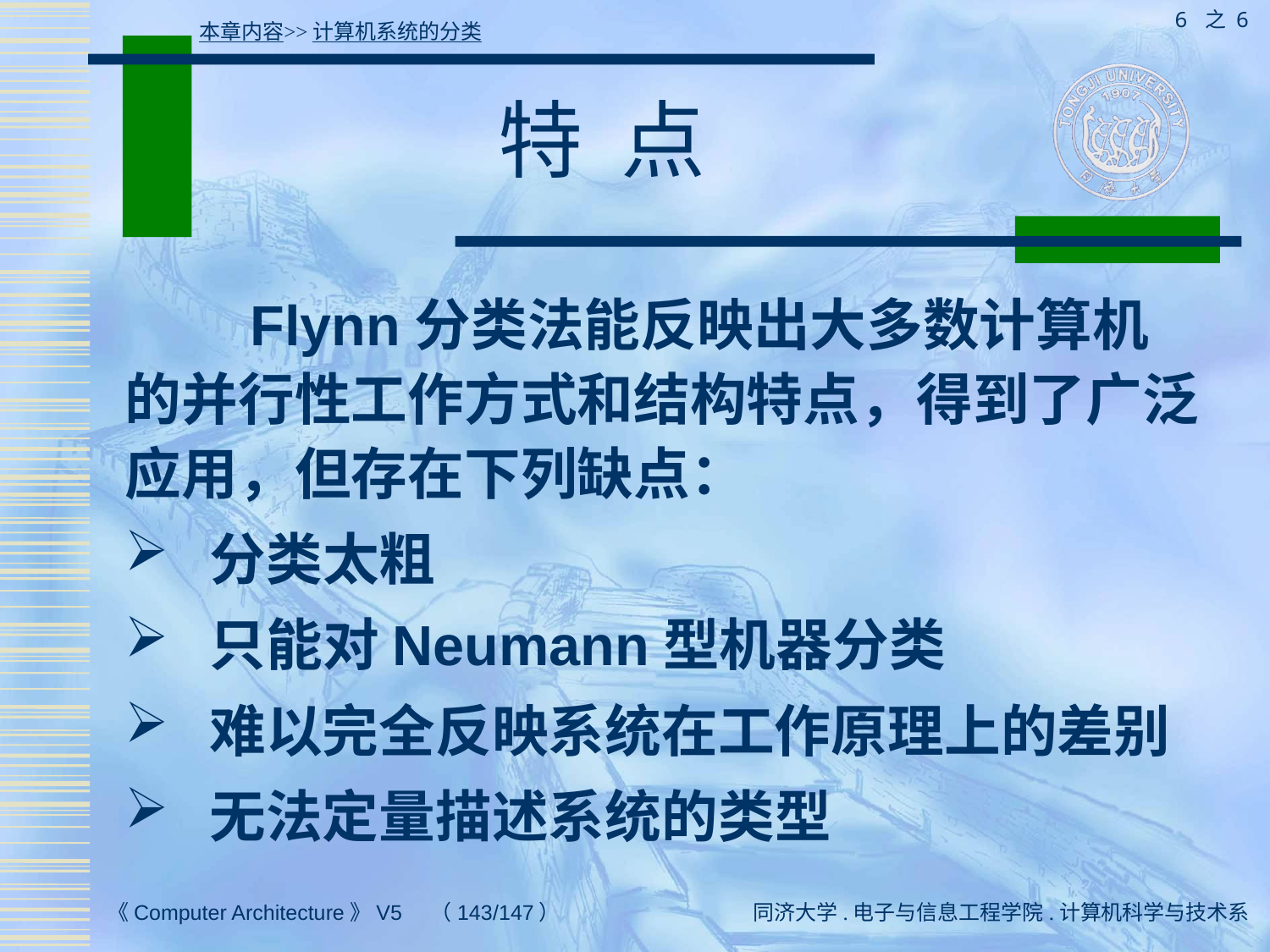

6 之 6
本章内容>>计算机系统的分类
# 特  点
        Flynn分类法能反映出大多数计算机的并行性工作方式和结构特点，得到了广泛应用，但存在下列缺点：
  分类太粗
  只能对Neumann型机器分类
  难以完全反映系统在工作原理上的差别
  无法定量描述系统的类型